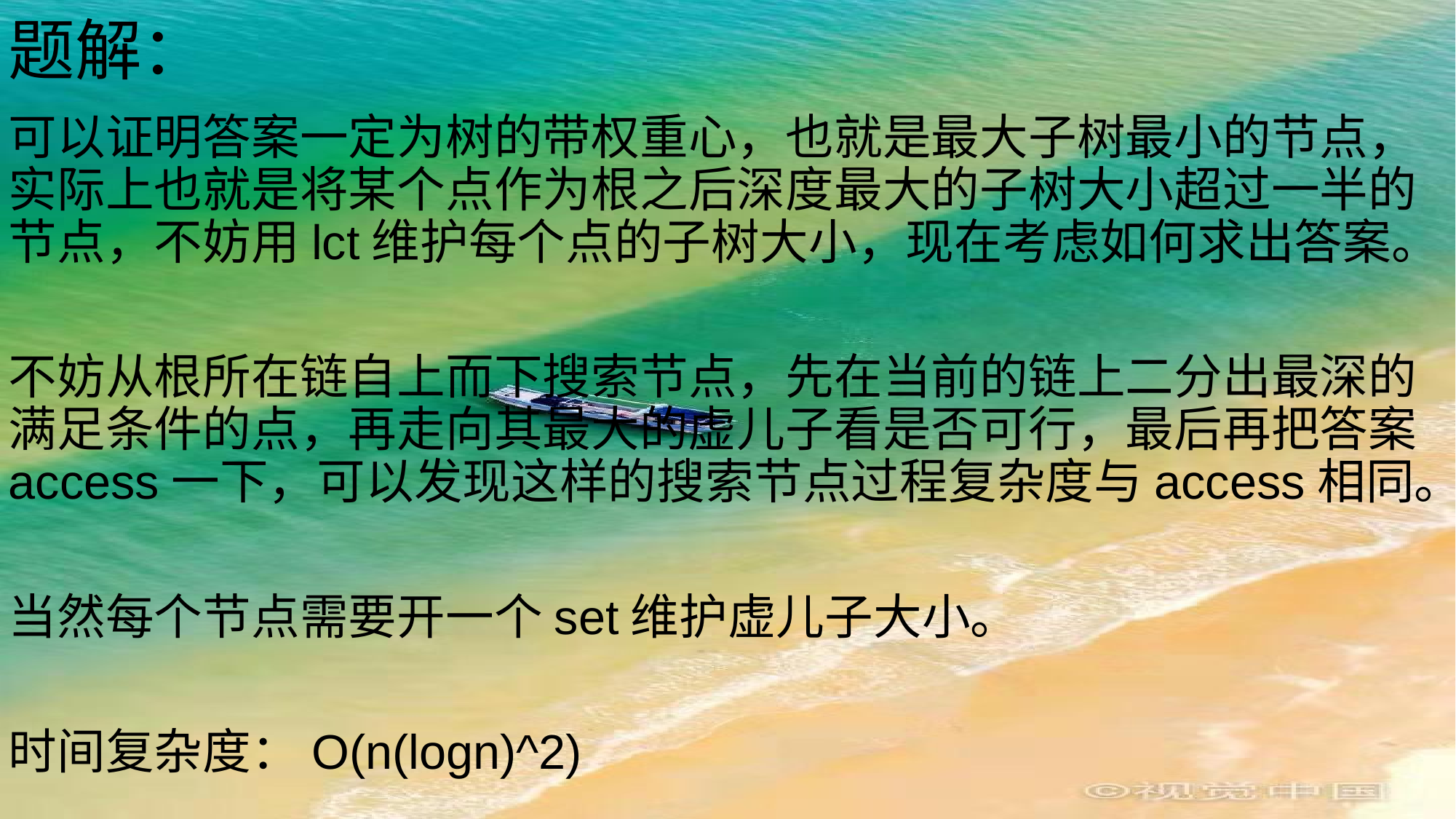

# 题解：
可以证明答案一定为树的带权重心，也就是最大子树最小的节点，实际上也就是将某个点作为根之后深度最大的子树大小超过一半的节点，不妨用lct维护每个点的子树大小，现在考虑如何求出答案。

不妨从根所在链自上而下搜索节点，先在当前的链上二分出最深的满足条件的点，再走向其最大的虚儿子看是否可行，最后再把答案access一下，可以发现这样的搜索节点过程复杂度与access相同。

当然每个节点需要开一个set维护虚儿子大小。

时间复杂度：O(n(logn)^2)